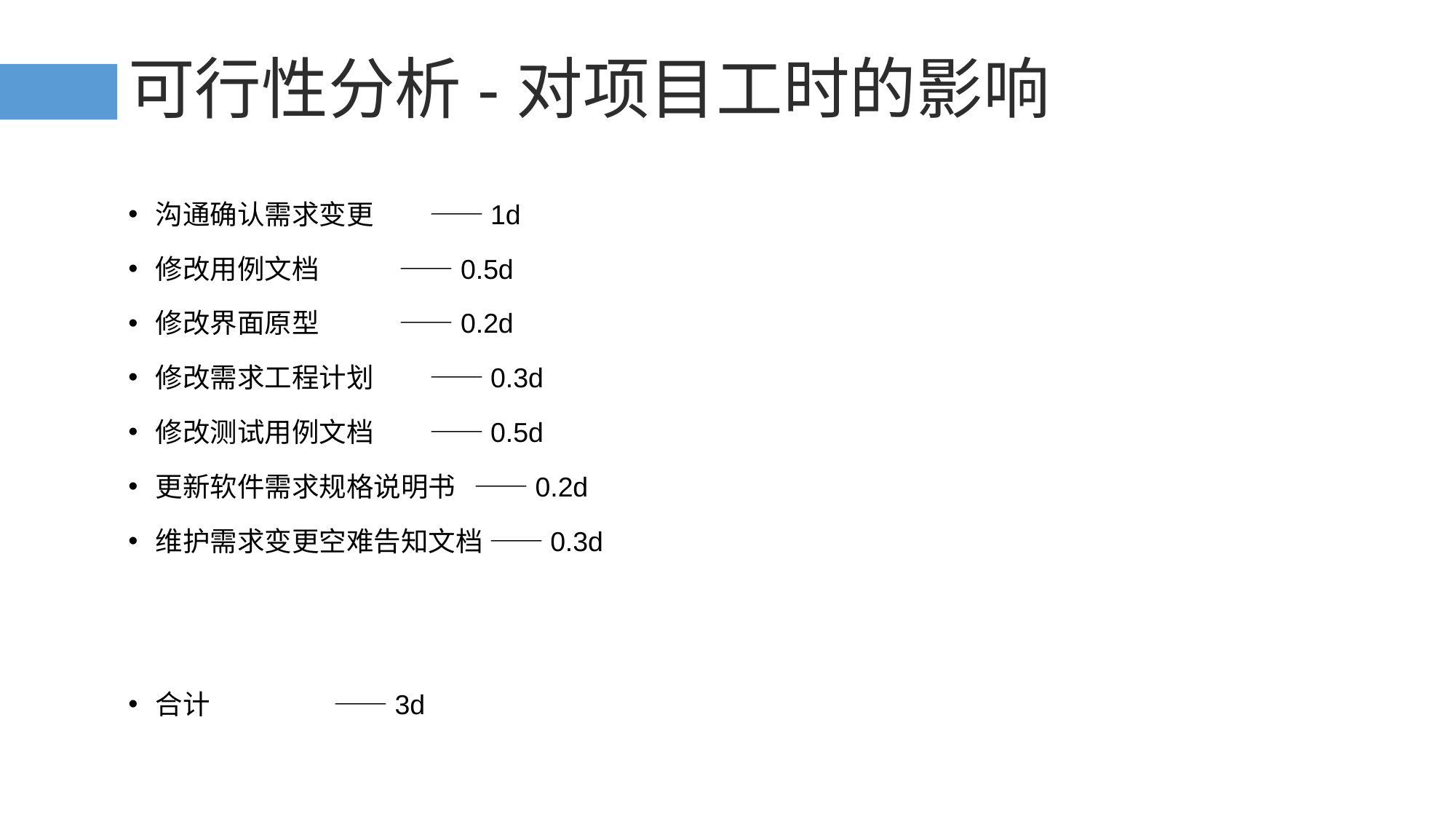

# 可行性分析-对项目工时的影响
沟通确认需求变更         ——1d
修改用例文档             ——0.5d
修改界面原型             ——0.2d
修改需求工程计划         ——0.3d
修改测试用例文档         ——0.5d
更新软件需求规格说明书   ——0.2d
维护需求变更空难告知文档 ——0.3d

合计                    ——3d